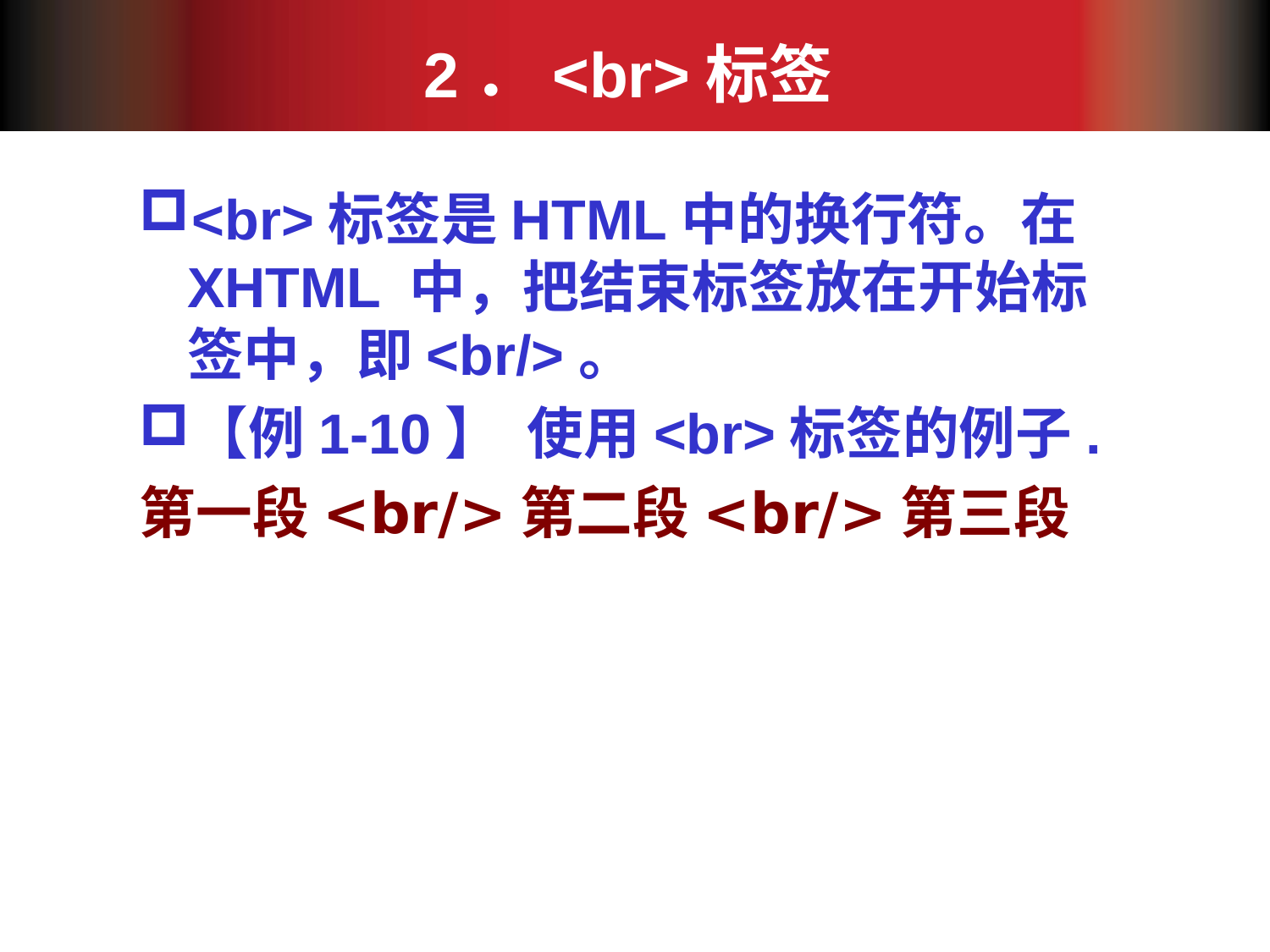

# 2．<br>标签
<br>标签是HTML中的换行符。在 XHTML 中，把结束标签放在开始标签中，即<br/>。
【例1-10】  使用<br>标签的例子.
第一段<br/>第二段<br/>第三段